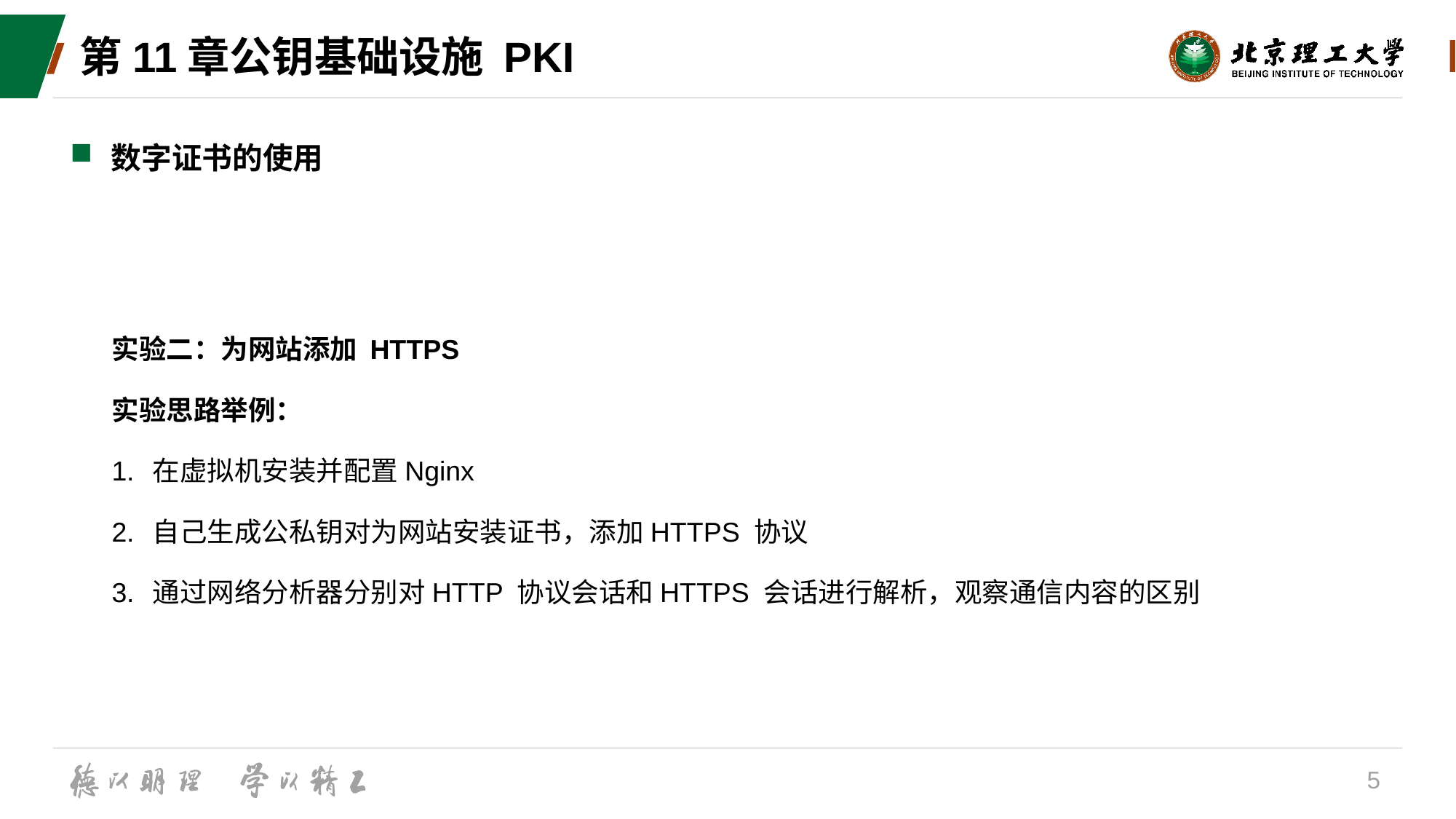

# 第11章公钥基础设施 PKI
数字证书的使用
实验二：为网站添加 HTTPS
实验思路举例：
在虚拟机安装并配置Nginx
自己生成公私钥对为网站安装证书，添加HTTPS 协议
通过网络分析器分别对HTTP 协议会话和HTTPS 会话进行解析，观察通信内容的区别